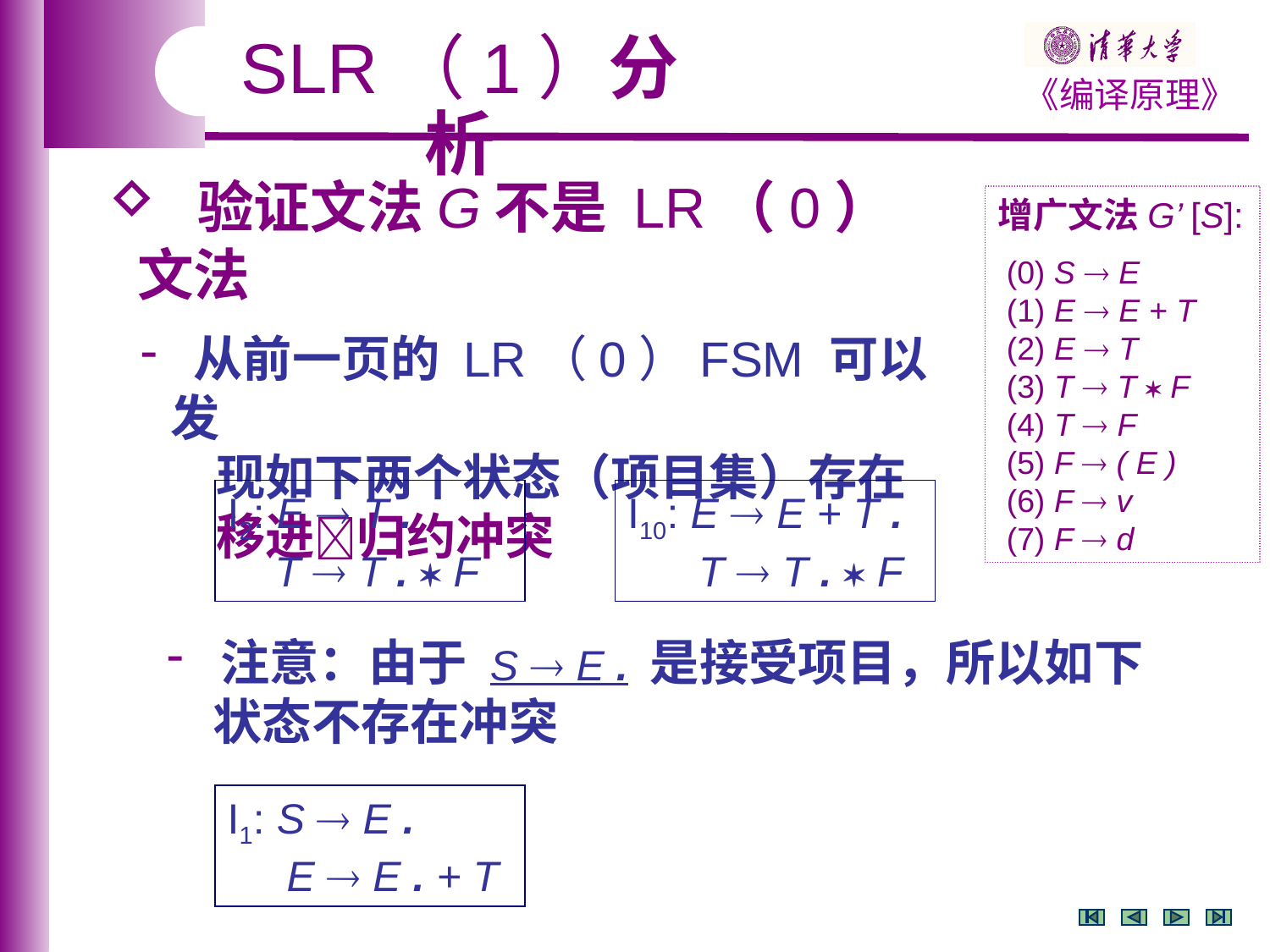

SLR（1）分析
  验证文法G不是 LR（0）文法

 从前一页的 LR（0）FSM 可以发
   现如下两个状态（项目集）存在
   移进−归约冲突
增广文法G’ [S]:

 (0) S → E
 (1) E → E + T
 (2) E → T
 (3) T → T ∗ F
 (4) T → F
 (5) F → ( E )
 (6) F → v
 (7) F → d
I2: E → T .
    T → T . ∗ F
I10: E → E + T .
      T → T . ∗ F
 注意：由于 S → E . 是接受项目，所以如下
   状态不存在冲突
I1: S → E .
     E → E . + T